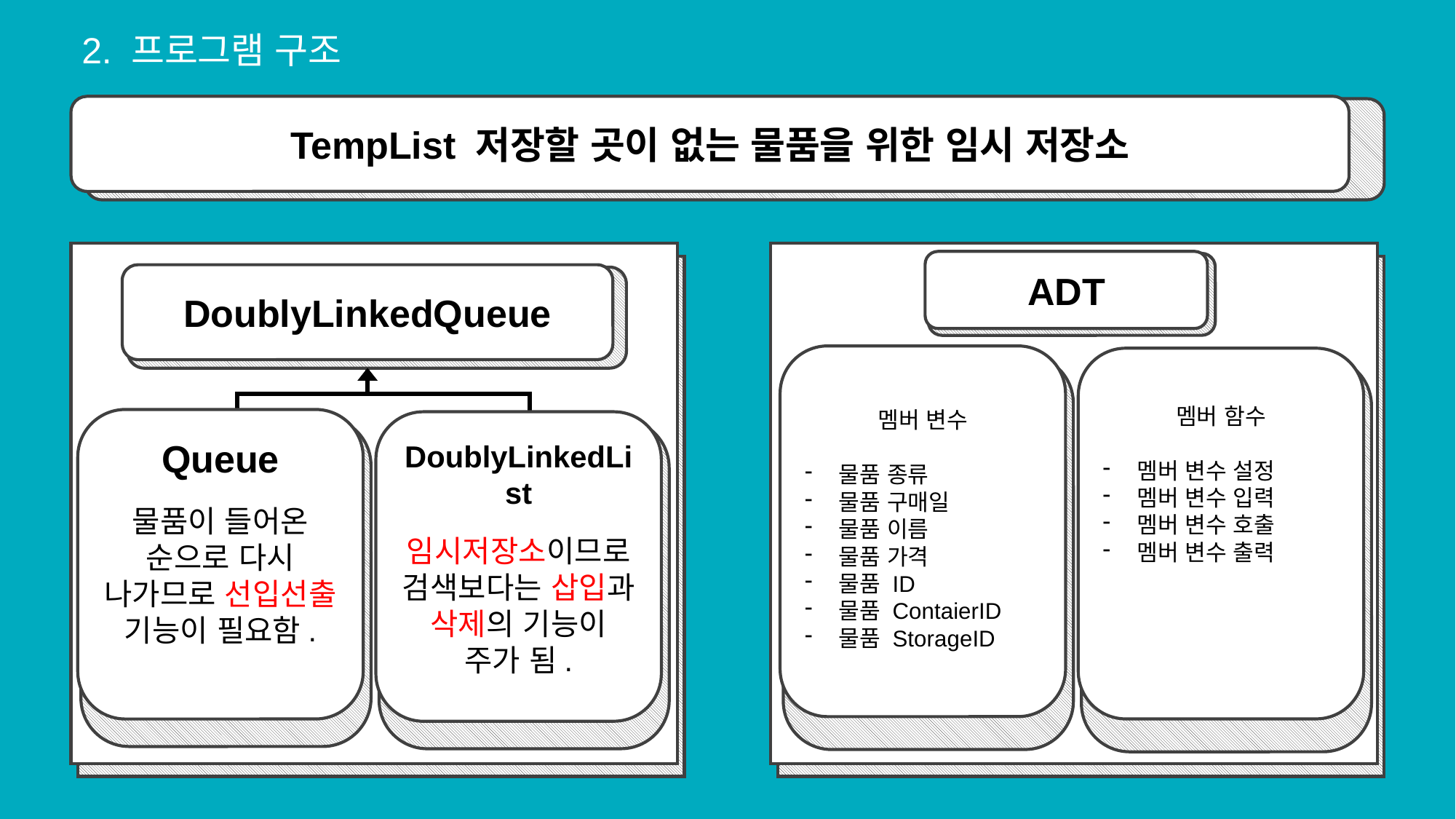

2. 프로그램 구조
TempList 저장할 곳이 없는 물품을 위한 임시 저장소

ADT

DoublyLinkedQueue

멤버 변수

물품 종류
물품 구매일
물품 이름
물품 가격
물품 ID
물품 ContaierID
물품 StorageID

멤버 함수

멤버 변수 설정
멤버 변수 입력
멤버 변수 호출
멤버 변수 출력

Queue

물품이 들어온 순으로 다시 나가므로 선입선출 기능이 필요함.

DoublyLinkedList

임시저장소이므로 검색보다는 삽입과 삭제의 기능이 주가 됨.